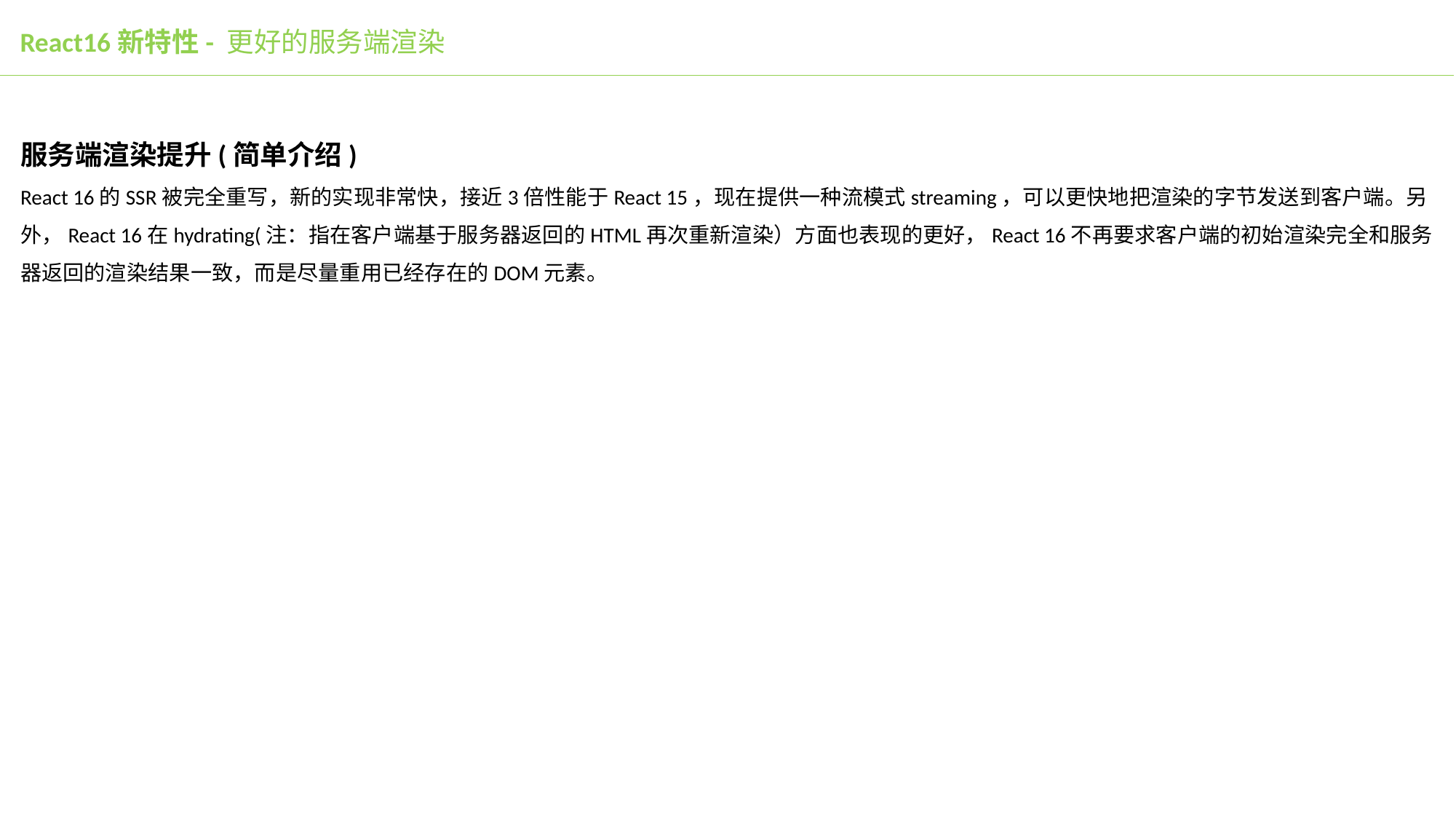

React16新特性- 更好的服务端渲染
服务端渲染提升(简单介绍)
React 16的SSR被完全重写，新的实现非常快，接近3倍性能于React 15，现在提供一种流模式streaming，可以更快地把渲染的字节发送到客户端。另外，React 16在hydrating(注：指在客户端基于服务器返回的HTML再次重新渲染）方面也表现的更好，React 16不再要求客户端的初始渲染完全和服务器返回的渲染结果一致，而是尽量重用已经存在的DOM元素。